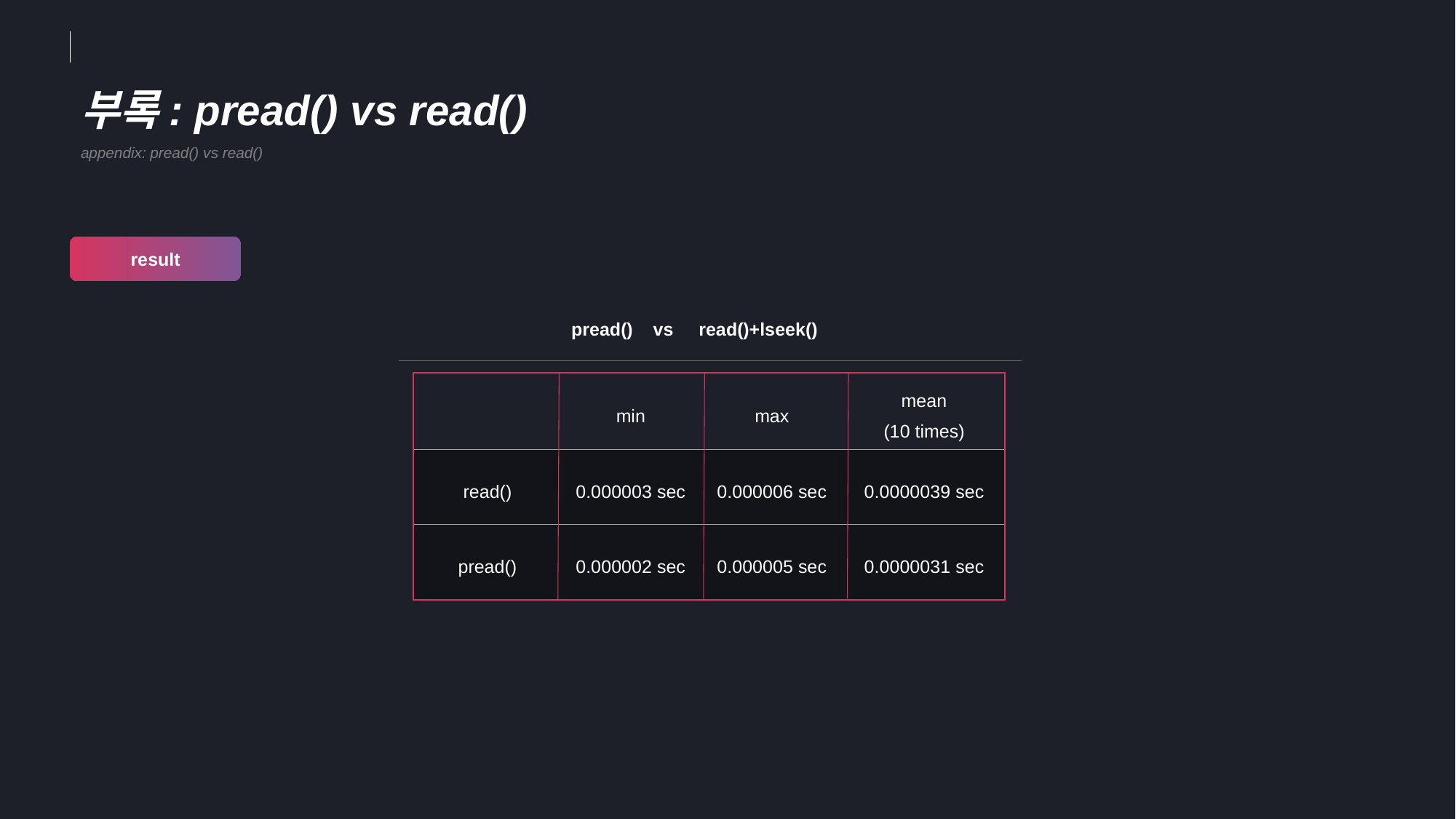

부록: pread() vs read()
appendix: pread() vs read()
result
pread()    vs     read()+lseek()
|  | min | max | mean (10 times) |
| --- | --- | --- | --- |
| read() | 0.000003 sec | 0.000006 sec | 0.0000039 sec |
| pread() | 0.000002 sec | 0.000005 sec | 0.0000031 sec |